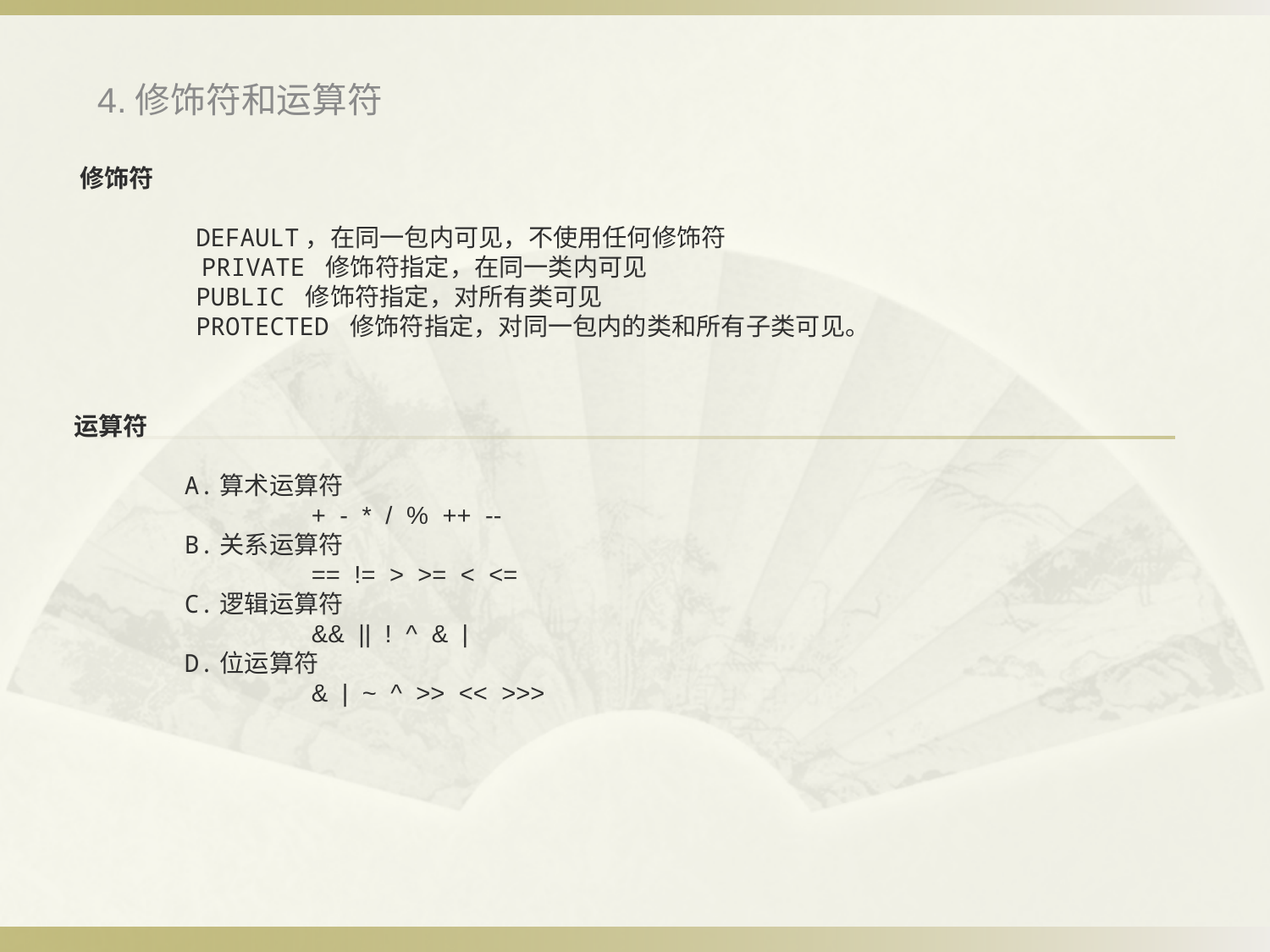

4.修饰符和运算符
# 修饰符  default，在同一包内可见，不使用任何修饰符  	  private 修饰符指定，在同一类内可见  public 修饰符指定，对所有类可见 protected 修饰符指定，对同一包内的类和所有子类可见。 运算符 a.算术运算符 +  -  *  /  %  ++  -- B.关系运算符 ==  !=  >  >=  <  <= c.逻辑运算符 &&  ||  !  ^  &  | d.位运算符 &  |  ~  ^  >>  <<  >>>